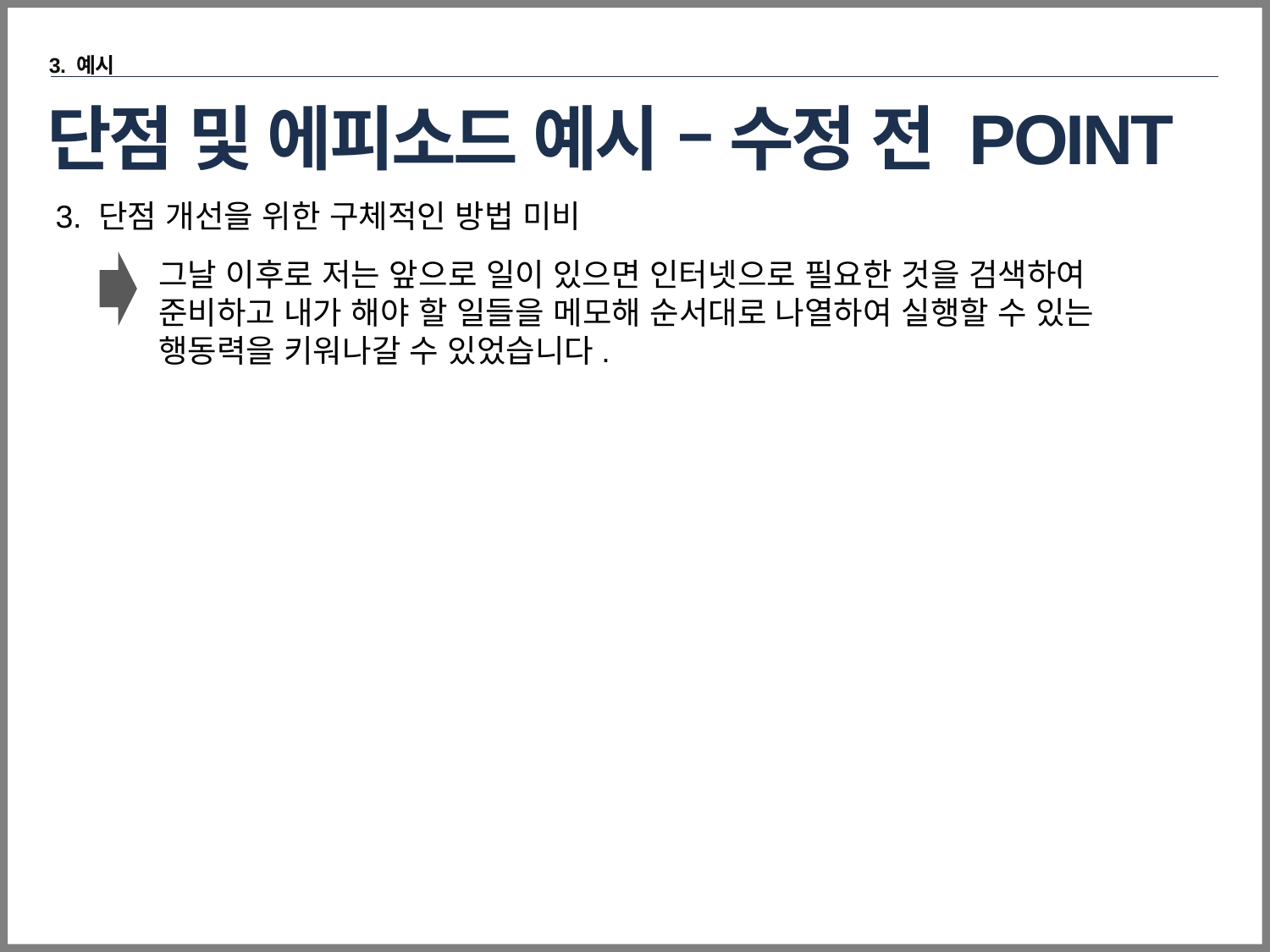

3. 예시
# 단점 및 에피소드 예시 – 수정 전 POINT
3. 단점 개선을 위한 구체적인 방법 미비
그날 이후로 저는 앞으로 일이 있으면 인터넷으로 필요한 것을 검색하여 준비하고 내가 해야 할 일들을 메모해 순서대로 나열하여 실행할 수 있는 행동력을 키워나갈 수 있었습니다.